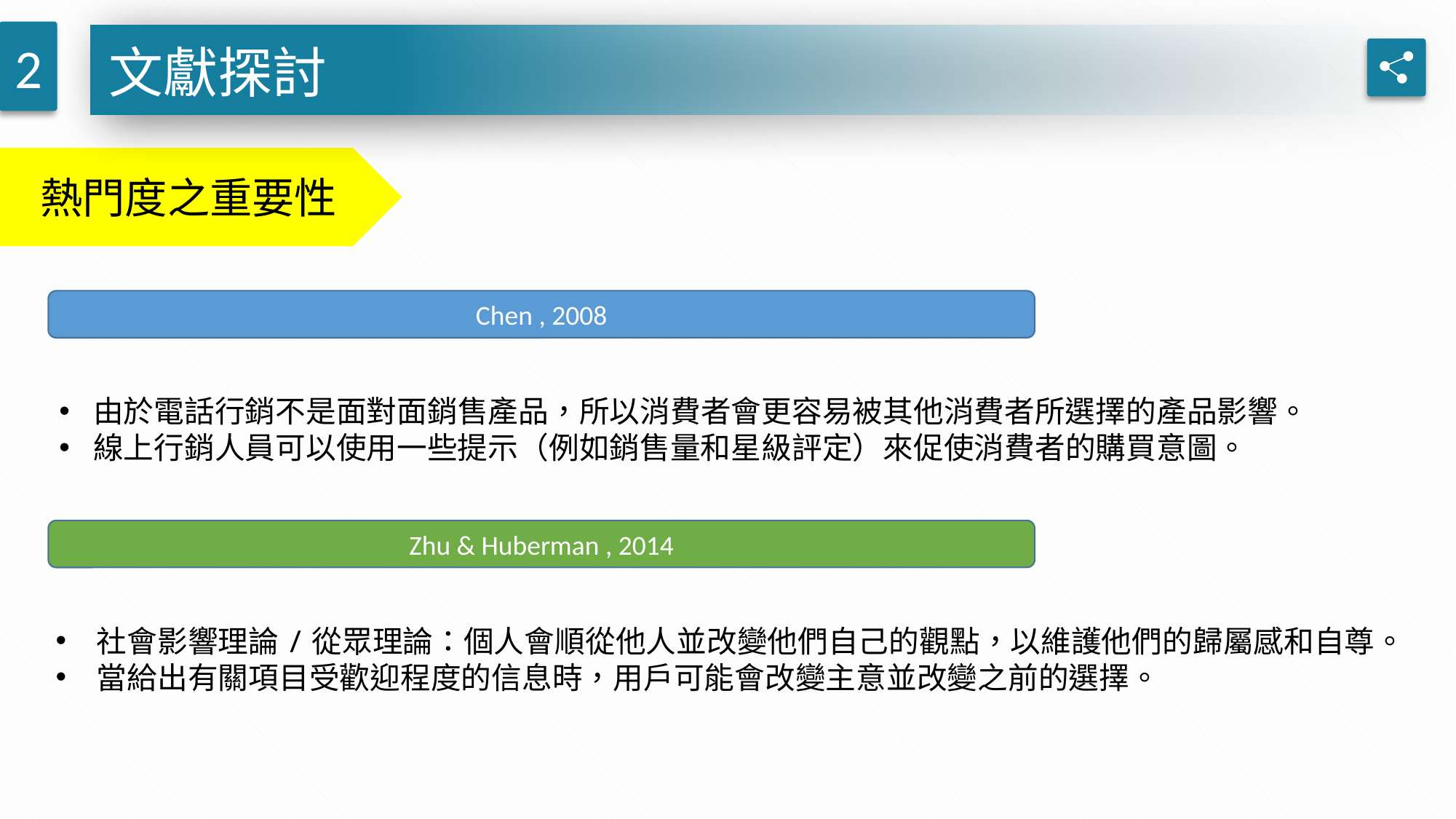

2

文獻探討

熱門度之重要性
Chen , 2008
由於電話行銷不是面對面銷售產品，所以消費者會更容易被其他消費者所選擇的產品影響。
線上行銷人員可以使用一些提示（例如銷售量和星級評定）來促使消費者的購買意圖。
Zhu & Huberman , 2014
社會影響理論/從眾理論：個人會順從他人並改變他們自己的觀點，以維護他們的歸屬感和自尊。
當給出有關項目受歡迎程度的信息時，用戶可能會改變主意並改變之前的選擇。